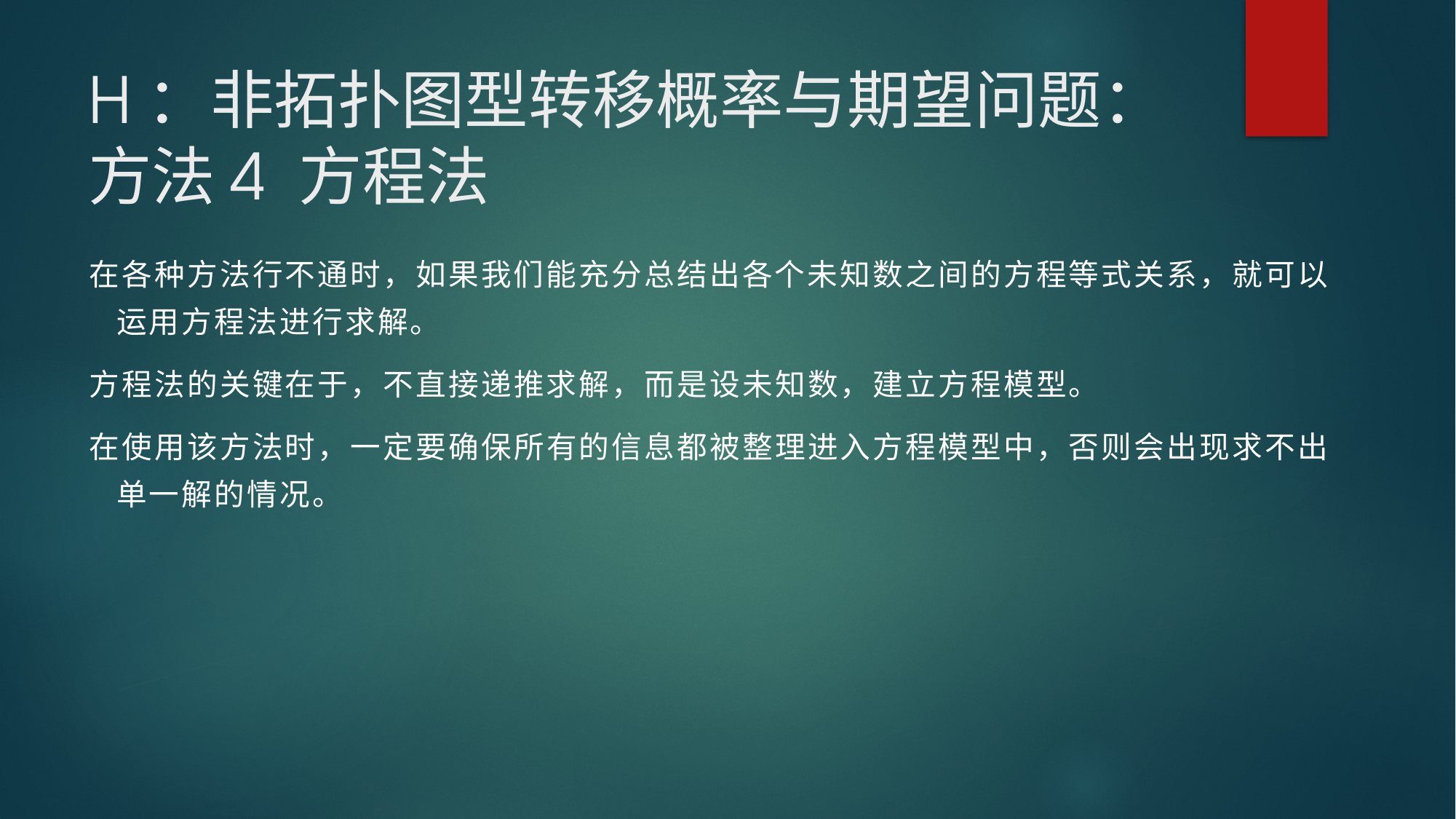

# H：非拓扑图型转移概率与期望问题：方法4 方程法
在各种方法行不通时，如果我们能充分总结出各个未知数之间的方程等式关系，就可以运用方程法进行求解。
方程法的关键在于，不直接递推求解，而是设未知数，建立方程模型。
在使用该方法时，一定要确保所有的信息都被整理进入方程模型中，否则会出现求不出单一解的情况。